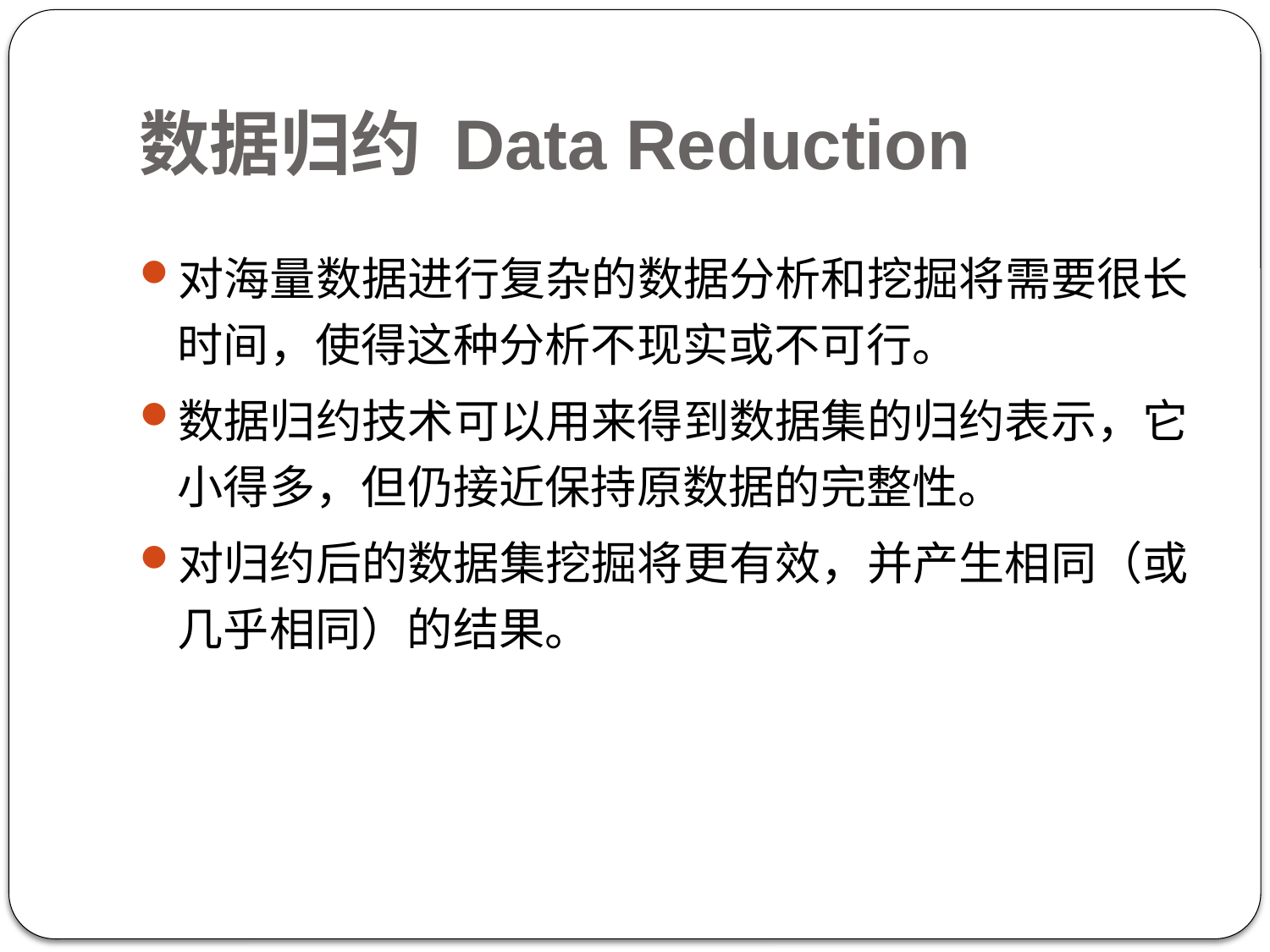

# 数据归约 Data Reduction
对海量数据进行复杂的数据分析和挖掘将需要很长时间，使得这种分析不现实或不可行。
数据归约技术可以用来得到数据集的归约表示，它小得多，但仍接近保持原数据的完整性。
对归约后的数据集挖掘将更有效，并产生相同（或几乎相同）的结果。